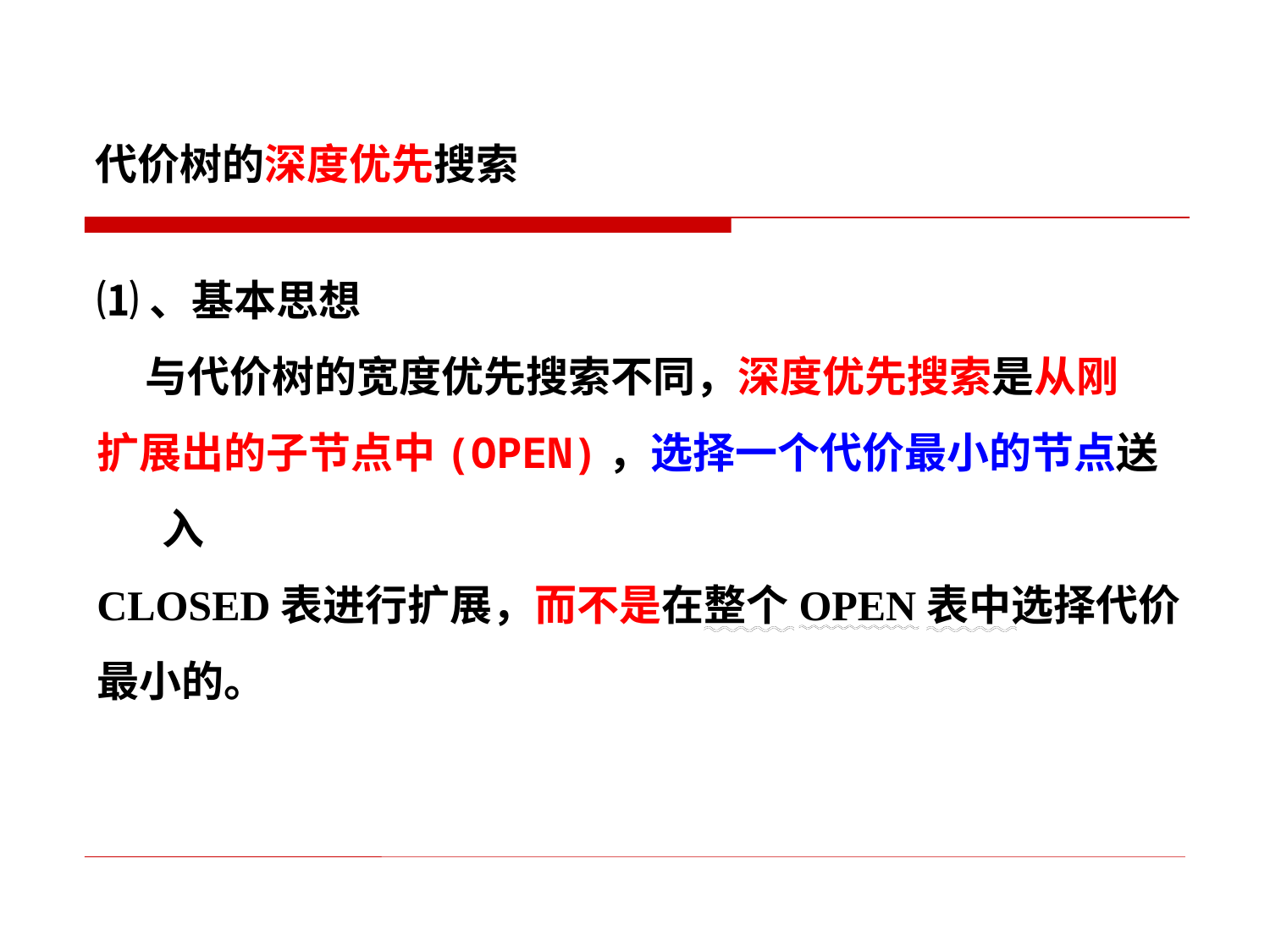

代价树的深度优先搜索
⑴、基本思想
    与代价树的宽度优先搜索不同，深度优先搜索是从刚
扩展出的子节点中(OPEN)，选择一个代价最小的节点送入
CLOSED表进行扩展，而不是在整个OPEN表中选择代价
最小的。